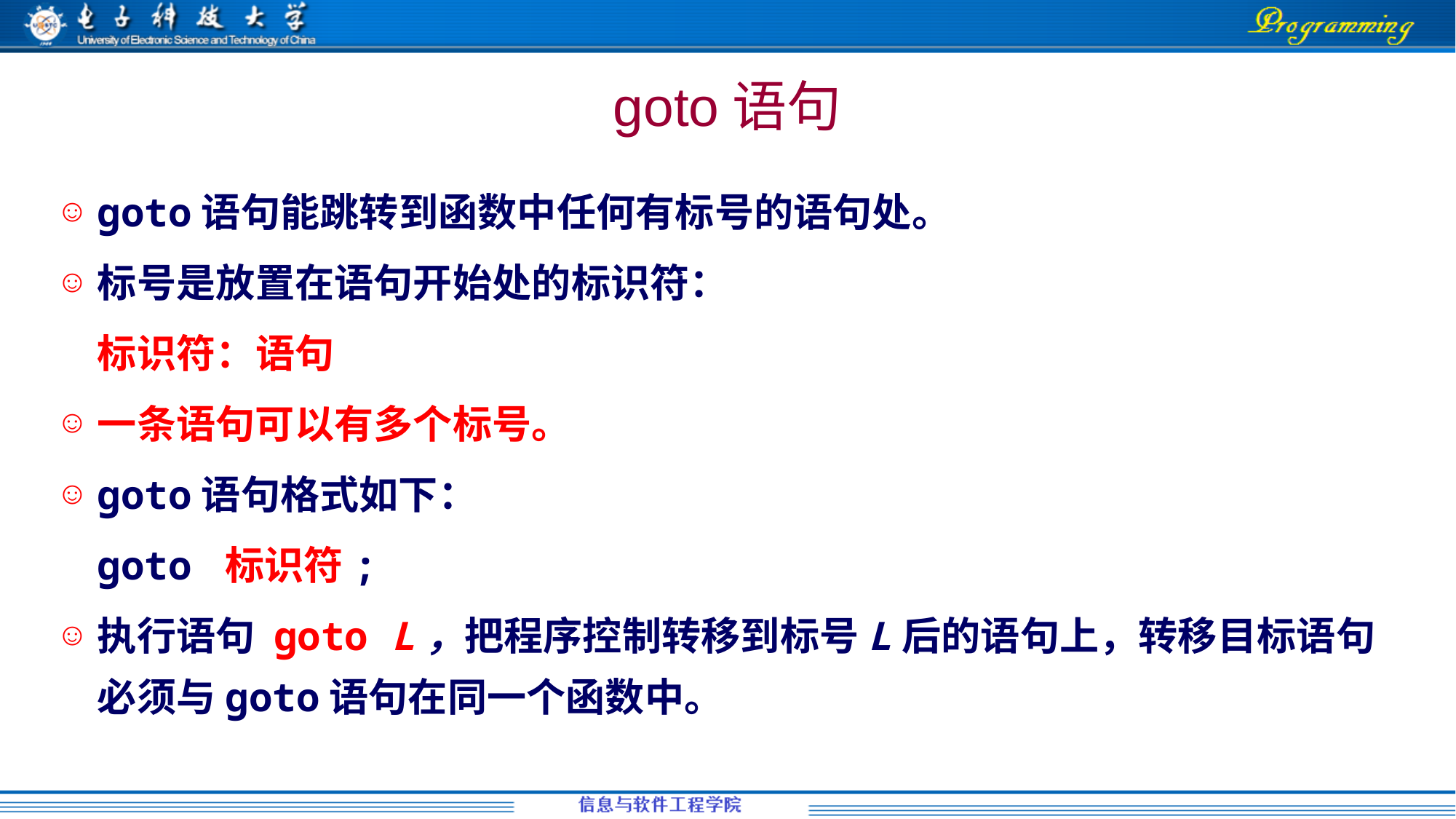

goto语句
goto语句能跳转到函数中任何有标号的语句处。
标号是放置在语句开始处的标识符：
	标识符：语句
一条语句可以有多个标号。
goto语句格式如下：
	goto 标识符;
执行语句 goto L，把程序控制转移到标号L后的语句上，转移目标语句必须与goto语句在同一个函数中。